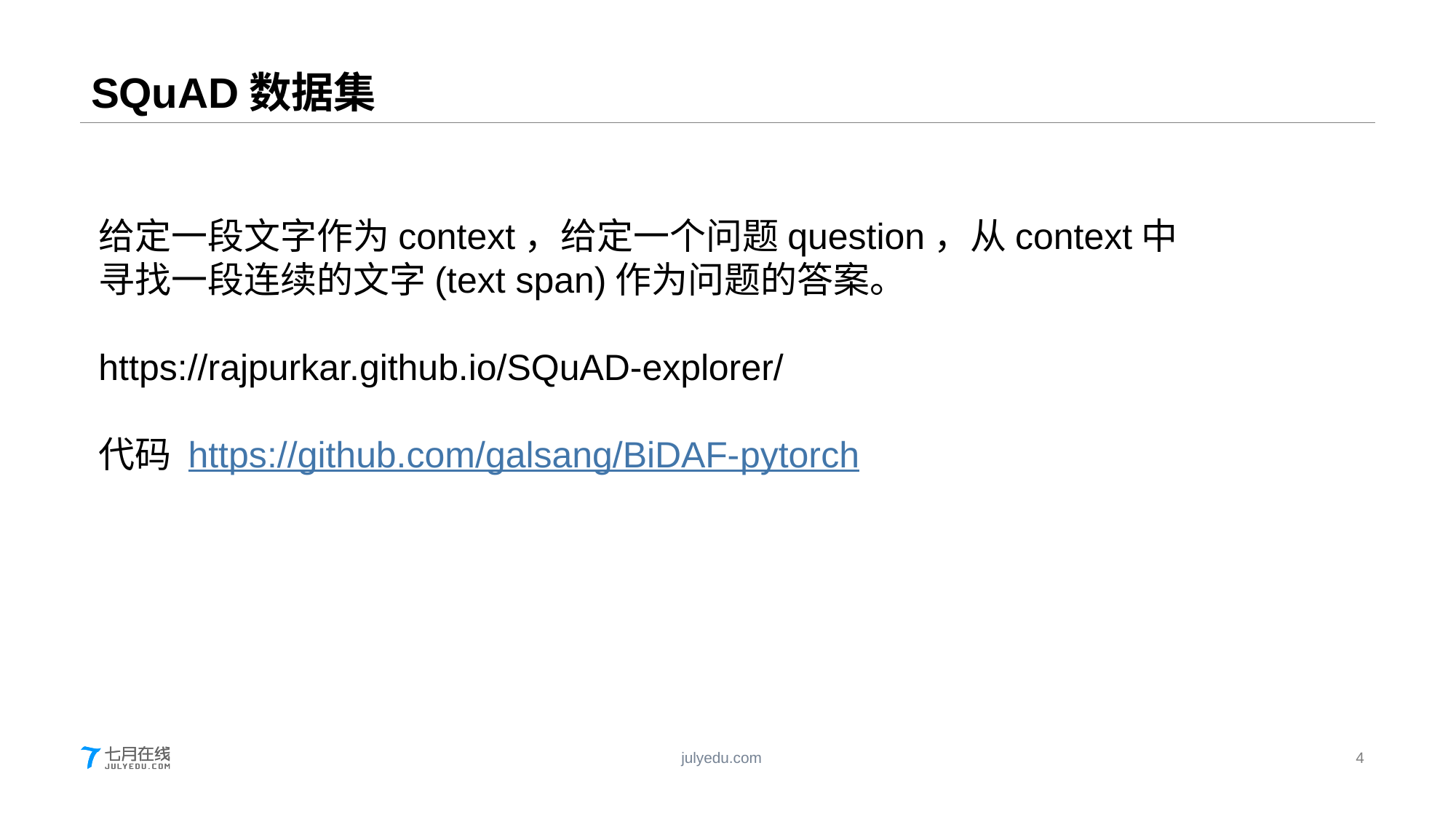

# SQuAD数据集
给定一段文字作为context，给定一个问题question，从context中寻找一段连续的文字(text span)作为问题的答案。

https://rajpurkar.github.io/SQuAD-explorer/

代码 https://github.com/galsang/BiDAF-pytorch

4